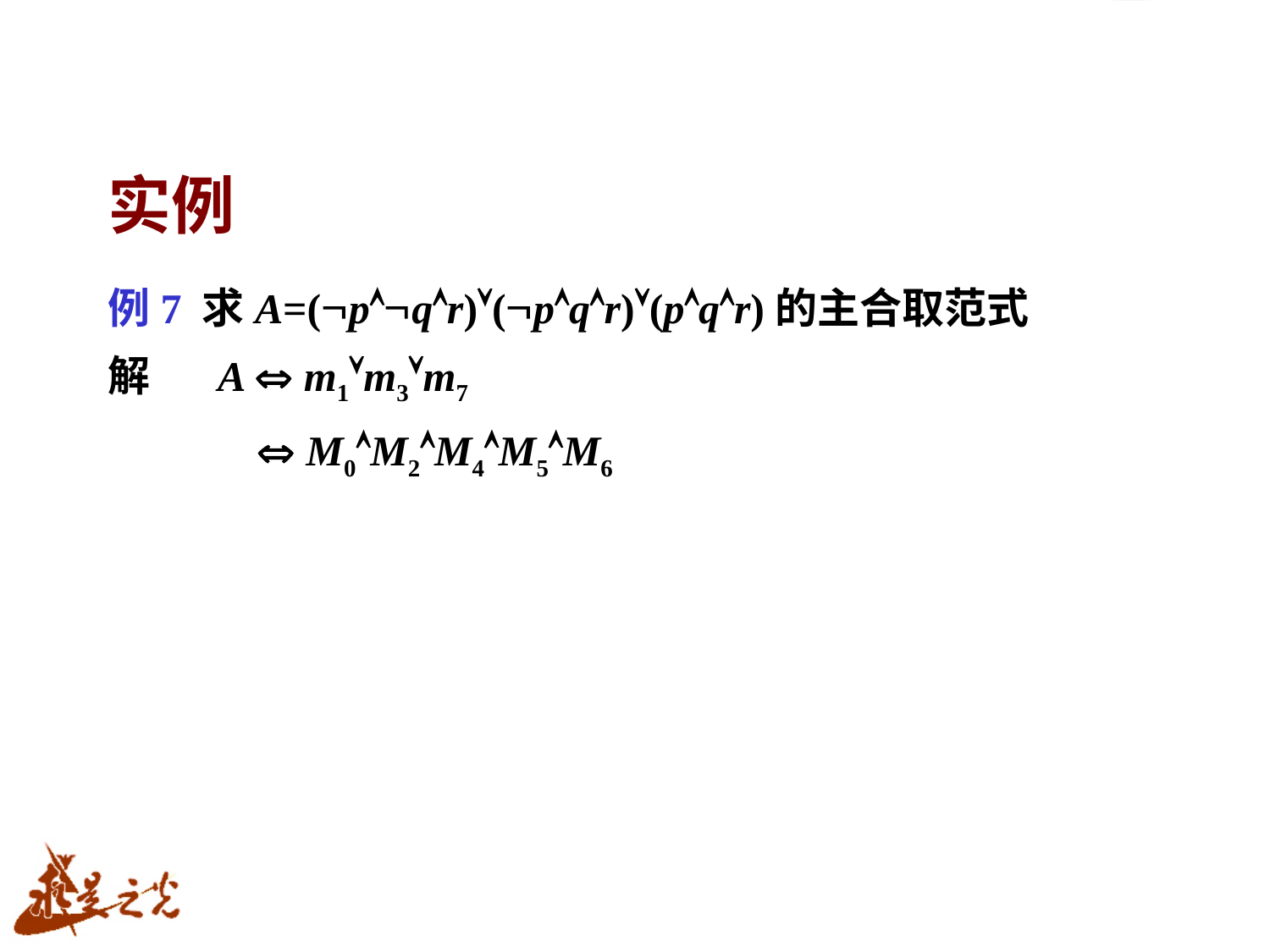

# 实例
例7 求A=(¬p∧¬q∧r)∨(¬p∧q∧r)∨(p∧q∧r)的主合取范式
解      A ⇔ m1∨m3∨m7
              ⇔ M0∧M2∧M4∧M5∧M6

27